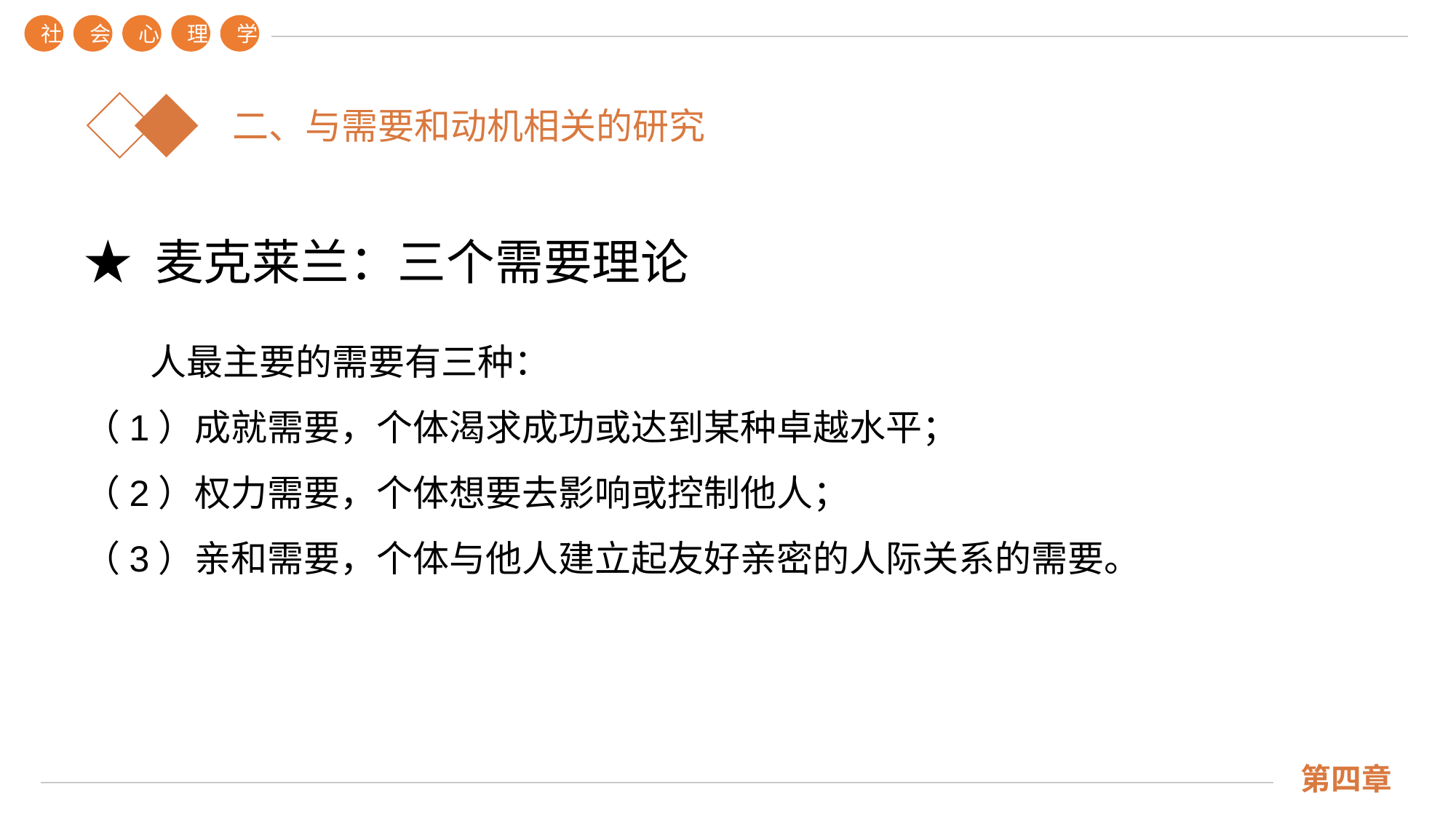

社
会
心
理
学

二、与需要和动机相关的研究

★ 麦克莱兰：三个需要理论
       人最主要的需要有三种：
（1）成就需要，个体渴求成功或达到某种卓越水平；
（2）权力需要，个体想要去影响或控制他人；
（3）亲和需要，个体与他人建立起友好亲密的人际关系的需要。
第四章